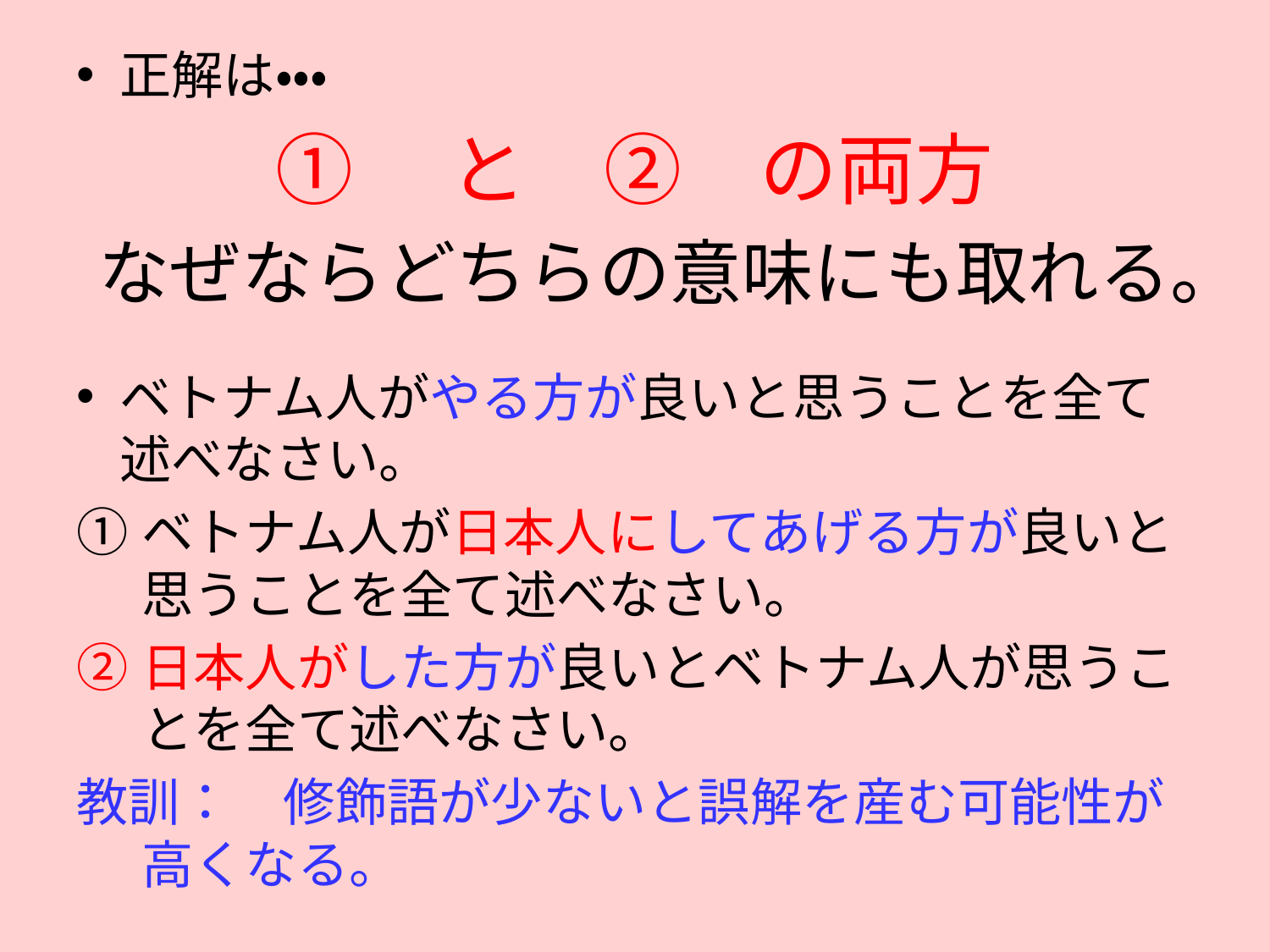

正解は・・・
①　と　②　の両方
なぜならどちらの意味にも取れる。

ベトナム人がやる方が良いと思うことを全て述べなさい。
ベトナム人が日本人にしてあげる方が良いと思うことを全て述べなさい。
日本人がした方が良いとベトナム人が思うことを全て述べなさい。
教訓：　修飾語が少ないと誤解を産む可能性が高くなる。